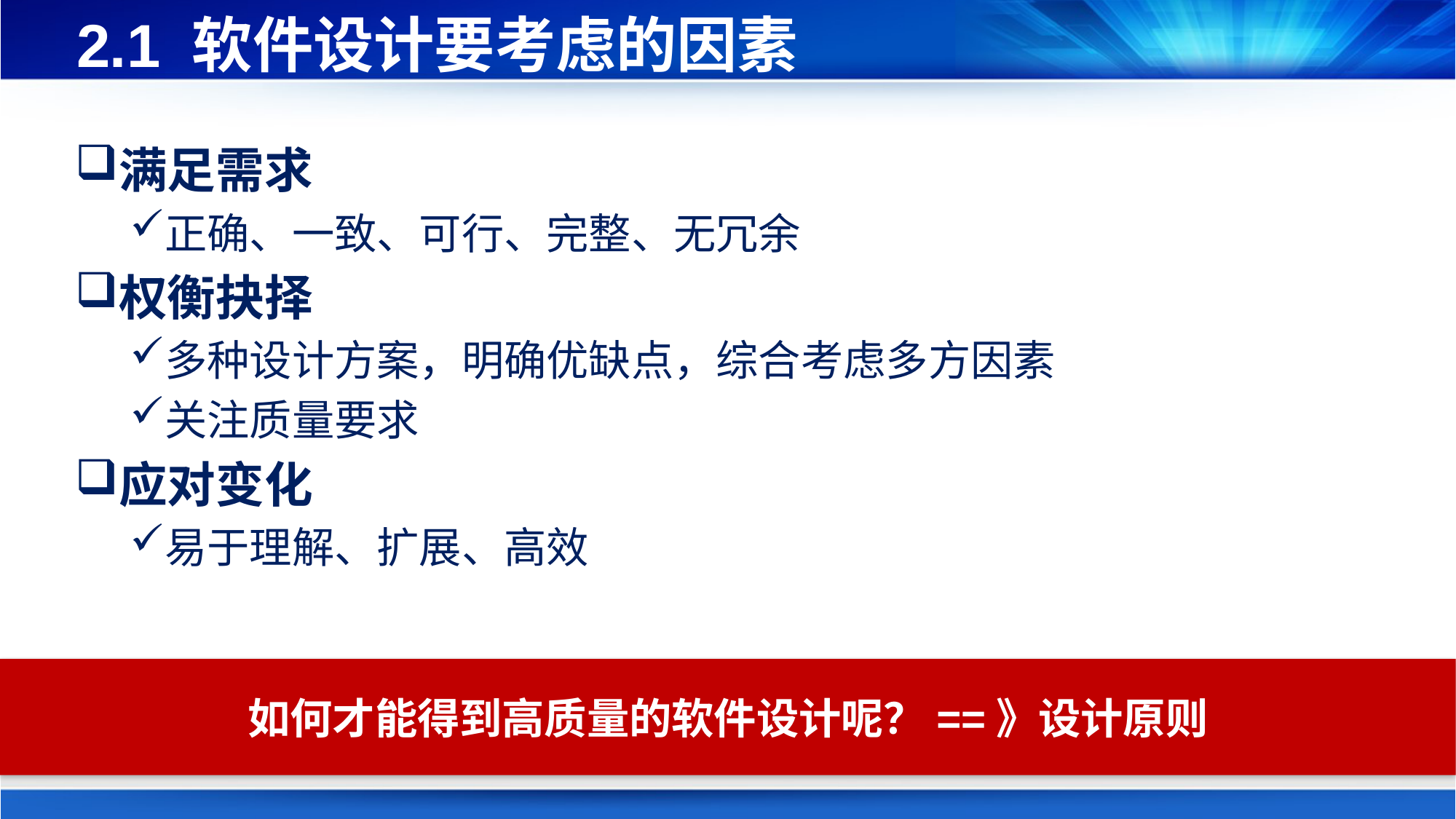

# 2.1 软件设计要考虑的因素
满足需求
正确、一致、可行、完整、无冗余
权衡抉择
多种设计方案，明确优缺点，综合考虑多方因素
关注质量要求
应对变化
易于理解、扩展、高效

如何才能得到高质量的软件设计呢？==》设计原则